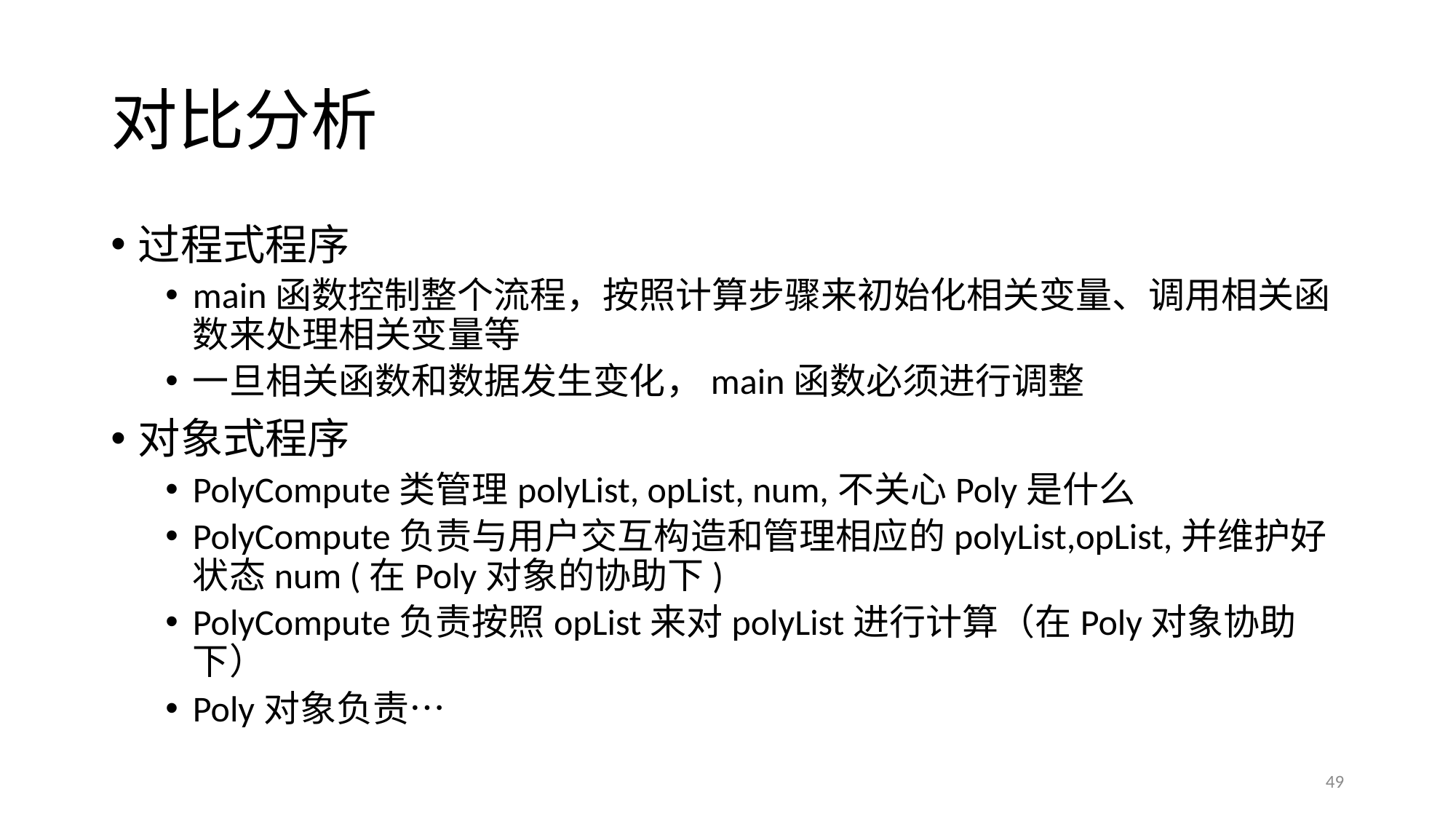

# 对比分析
过程式程序
main函数控制整个流程，按照计算步骤来初始化相关变量、调用相关函数来处理相关变量等
一旦相关函数和数据发生变化，main函数必须进行调整
对象式程序
PolyCompute类管理polyList, opList, num,不关心Poly是什么
PolyCompute负责与用户交互构造和管理相应的polyList,opList,并维护好状态num (在Poly对象的协助下)
PolyCompute负责按照opList来对polyList进行计算（在Poly对象协助下）
Poly对象负责…
49